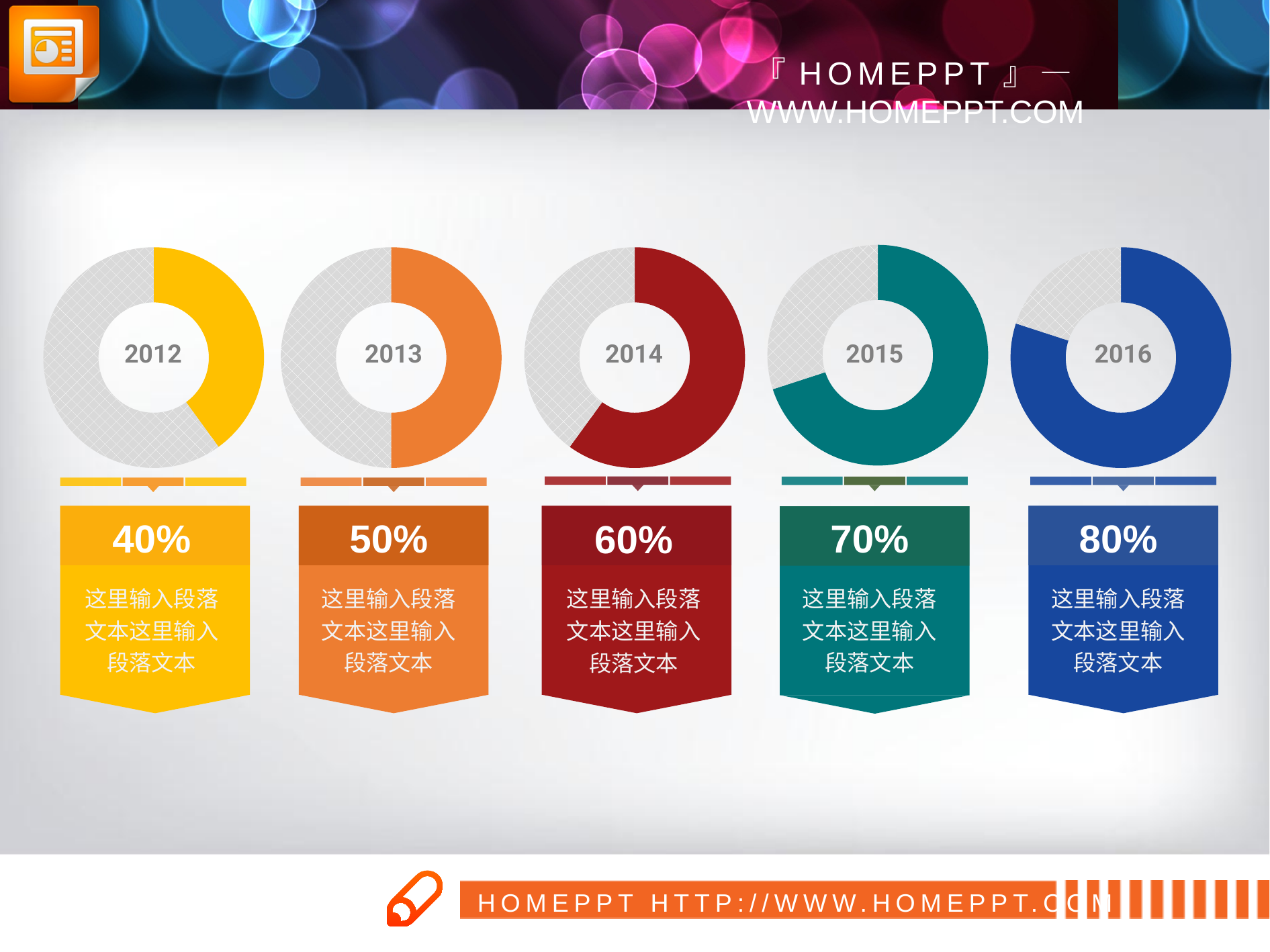

### Chart

| Category | Sales |
|---|---|
| 1st Qtr | 70.0 |
| 2nd Qtr | 30.0 |

### Chart

| Category | Sales |
|---|---|
| 1st Qtr | 40.0 |
| 2nd Qtr | 60.0 |

### Chart

| Category | Sales |
|---|---|
| 1st Qtr | 50.0 |
| 2nd Qtr | 50.0 |

### Chart

| Category | Sales |
|---|---|
| 1st Qtr | 60.0 |
| 2nd Qtr | 40.0 |

### Chart

| Category | Column1 |
|---|---|
| 1st Qtr | 80.0 |
| 2nd Qtr | 20.0 |
2014
2015
2016
2013
2012

50%

这里输入段落文本这里输入段落文本
70%

这里输入段落文本这里输入段落文本
80%

这里输入段落文本这里输入段落文本
40%

这里输入段落文本这里输入段落文本
60%

这里输入段落文本这里输入段落文本